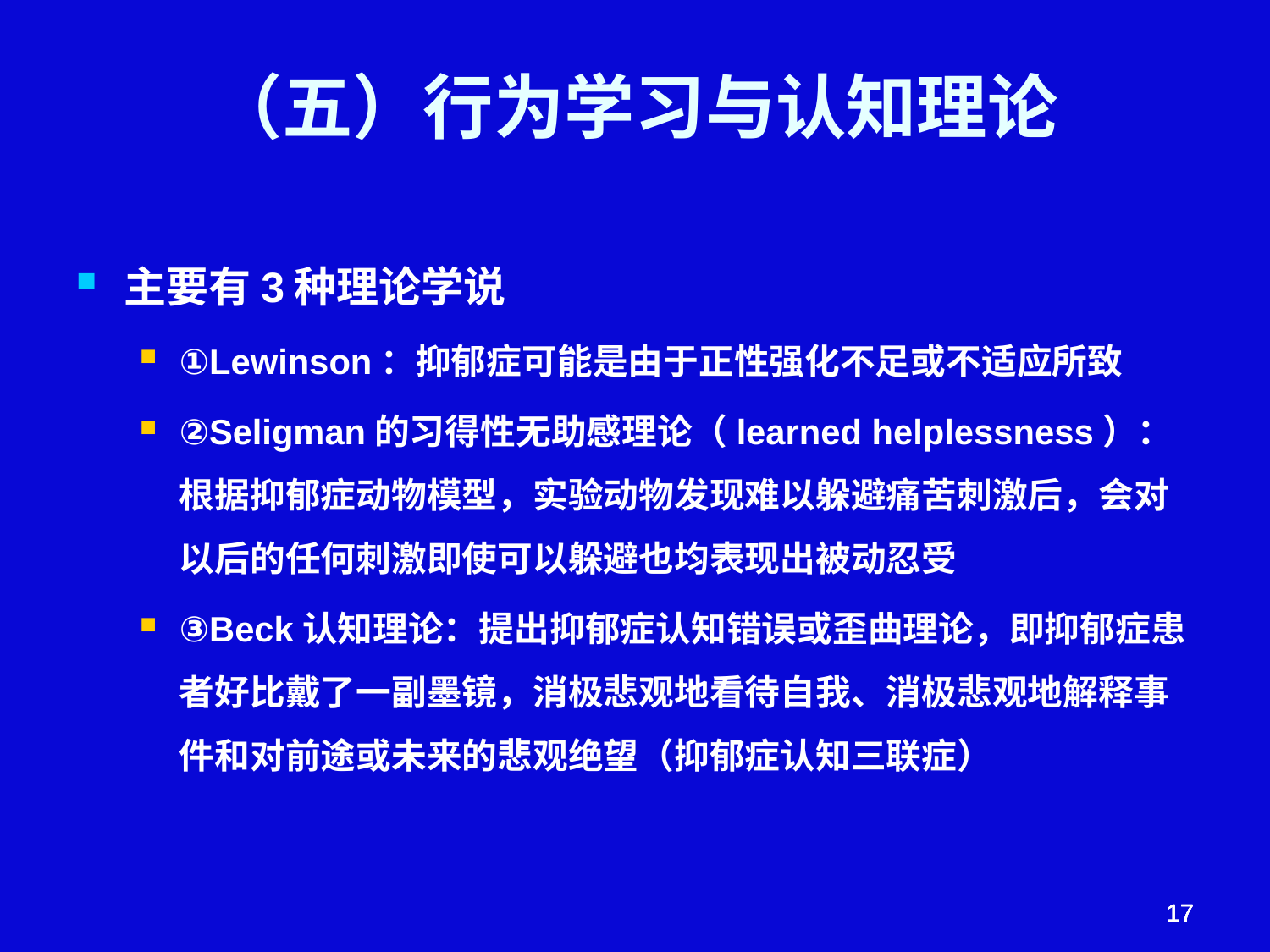

# （五）行为学习与认知理论
主要有3种理论学说
①Lewinson：抑郁症可能是由于正性强化不足或不适应所致
②Seligman的习得性无助感理论（learned helplessness）：根据抑郁症动物模型，实验动物发现难以躲避痛苦刺激后，会对以后的任何刺激即使可以躲避也均表现出被动忍受
③Beck认知理论：提出抑郁症认知错误或歪曲理论，即抑郁症患者好比戴了一副墨镜，消极悲观地看待自我、消极悲观地解释事件和对前途或未来的悲观绝望（抑郁症认知三联症）
17
17
17
17
17
17